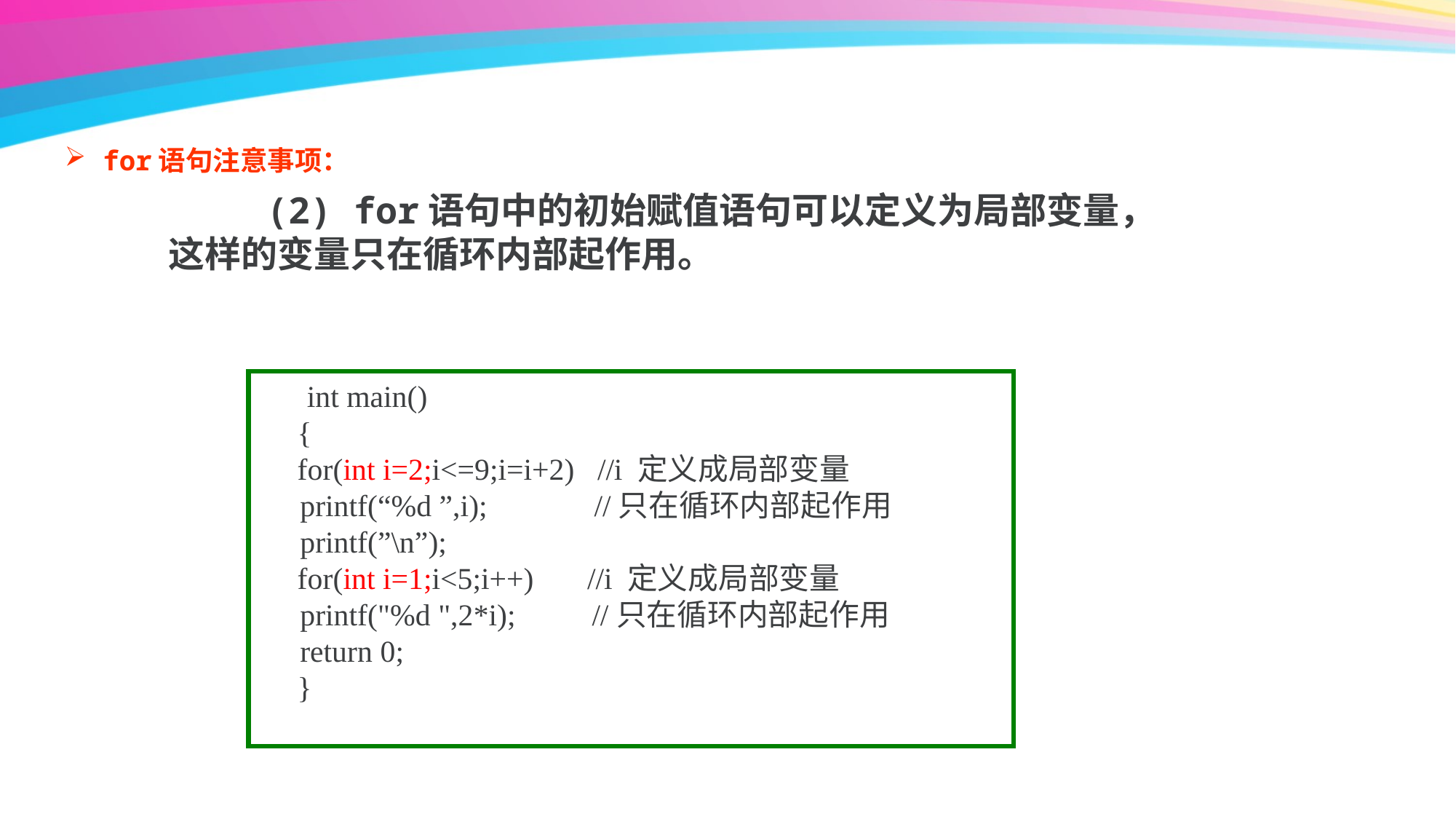

for语句注意事项：
       (2) for语句中的初始赋值语句可以定义为局部变量，这样的变量只在循环内部起作用。
int main()
     {
     for(int i=2;i<=9;i=i+2)   //i 定义成局部变量
     printf(“%d ”,i);              //只在循环内部起作用
     printf(”\n”);
     for(int i=1;i<5;i++)       //i 定义成局部变量
     printf("%d ",2*i);          //只在循环内部起作用
     return 0;
     }